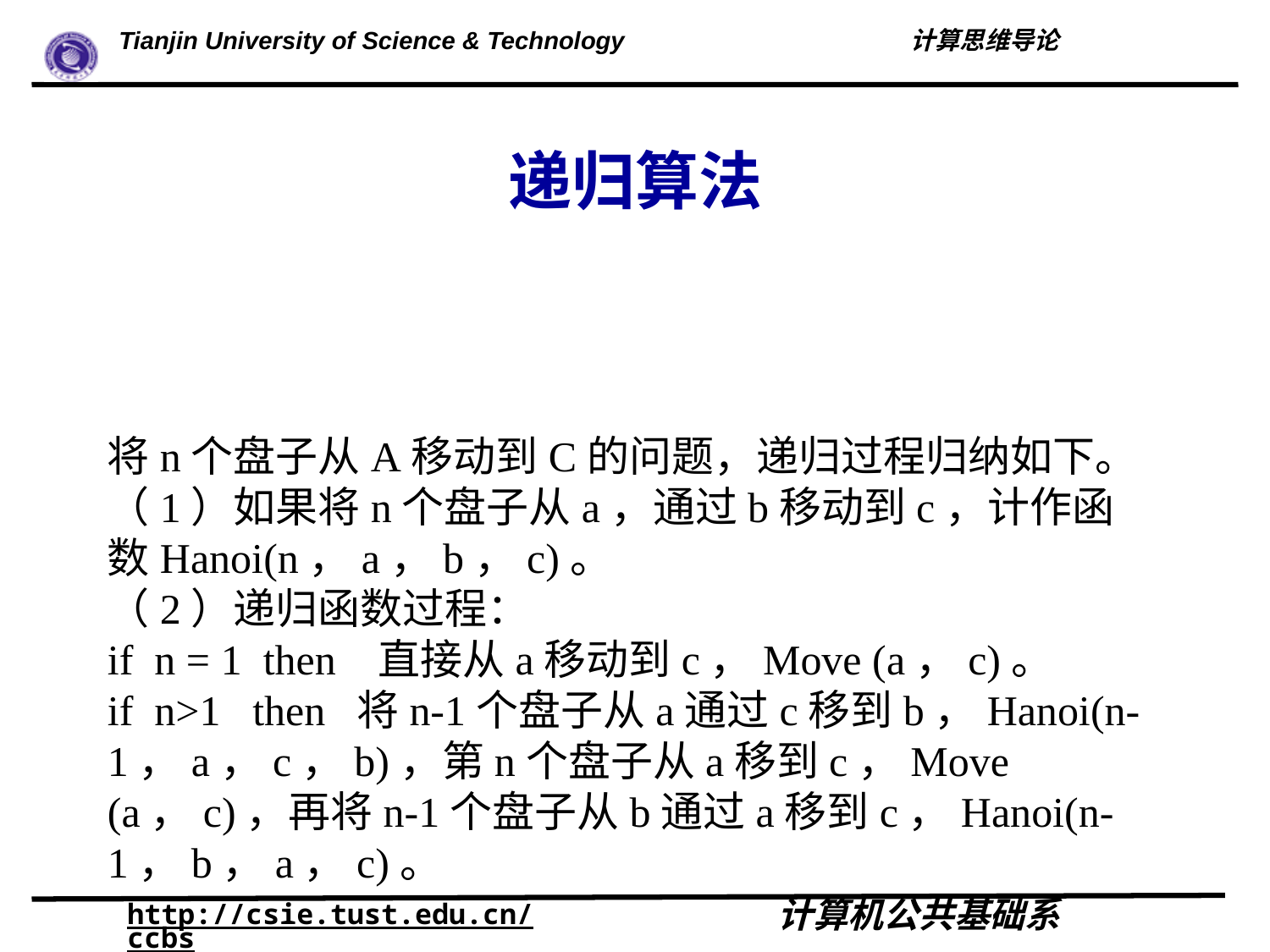

# 递归算法
将n个盘子从A移动到C的问题，递归过程归纳如下。
（1）如果将n个盘子从a，通过b移动到c，计作函数Hanoi(n，a，b，c)。
（2）递归函数过程：
if  n = 1  then   直接从a移动到c，Move (a，c)。
if  n>1   then  将n-1个盘子从a通过c移到b，Hanoi(n-1，a，c，b)，第n个盘子从a移到c，Move (a，c)，再将n-1个盘子从b通过a移到c，Hanoi(n-1，b，a，c)。